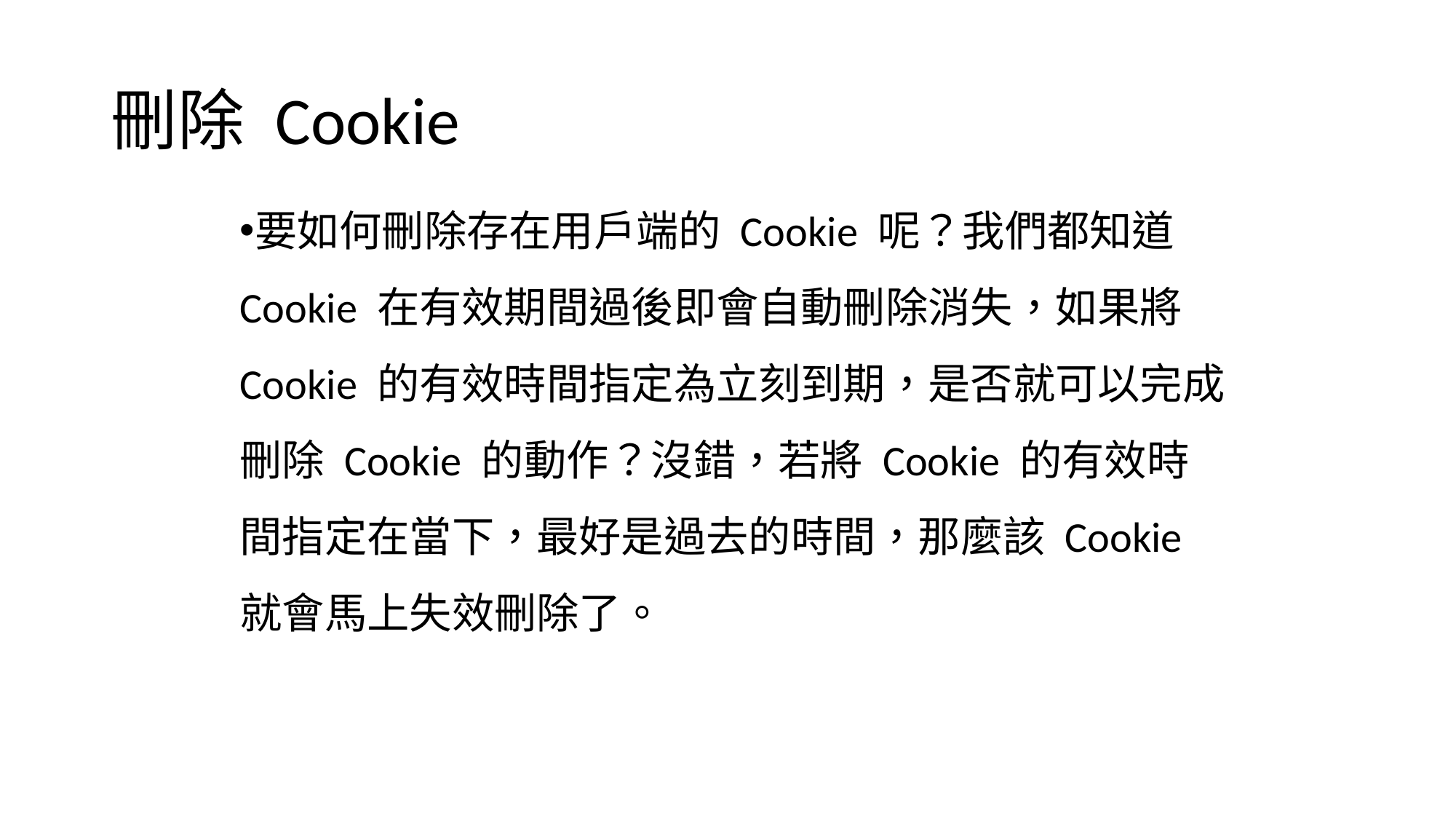

# 刪除 Cookie
要如何刪除存在用戶端的 Cookie 呢？我們都知道 Cookie 在有效期間過後即會自動刪除消失，如果將 Cookie 的有效時間指定為立刻到期，是否就可以完成刪除 Cookie 的動作？沒錯，若將 Cookie 的有效時間指定在當下，最好是過去的時間，那麼該 Cookie 就會馬上失效刪除了。